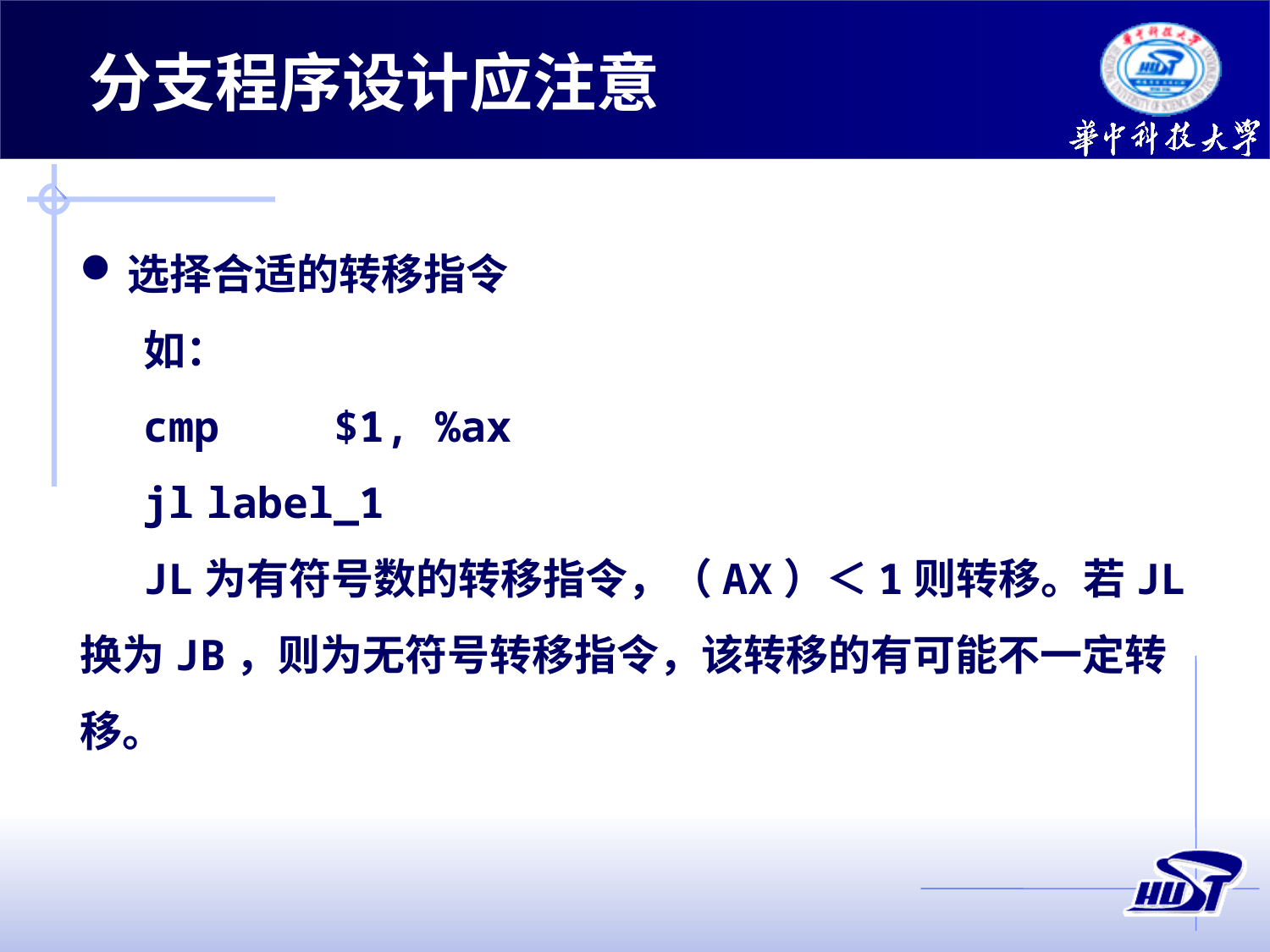

分支程序设计应注意
选择合适的转移指令
如：
cmp	$1, %ax
jl	label_1
JL为有符号数的转移指令，（AX）＜1则转移。若JL换为JB，则为无符号转移指令，该转移的有可能不一定转移。